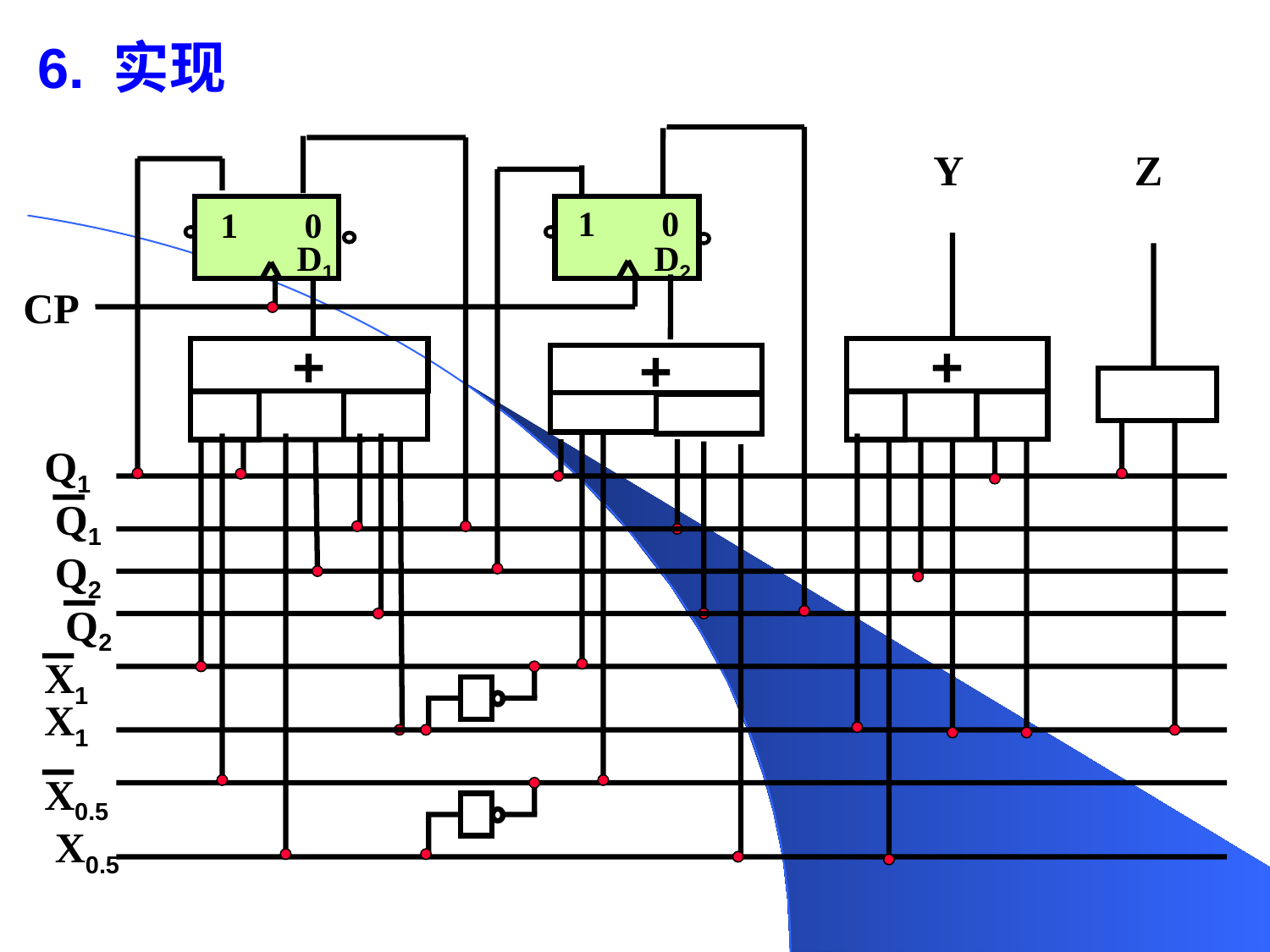

6. 实现

Y
Z

1
 0

1
 0

D2
D1

CP

+

+

+

Q1

Q1

Q2

Q2

X1

X1

X0.5

X0.5